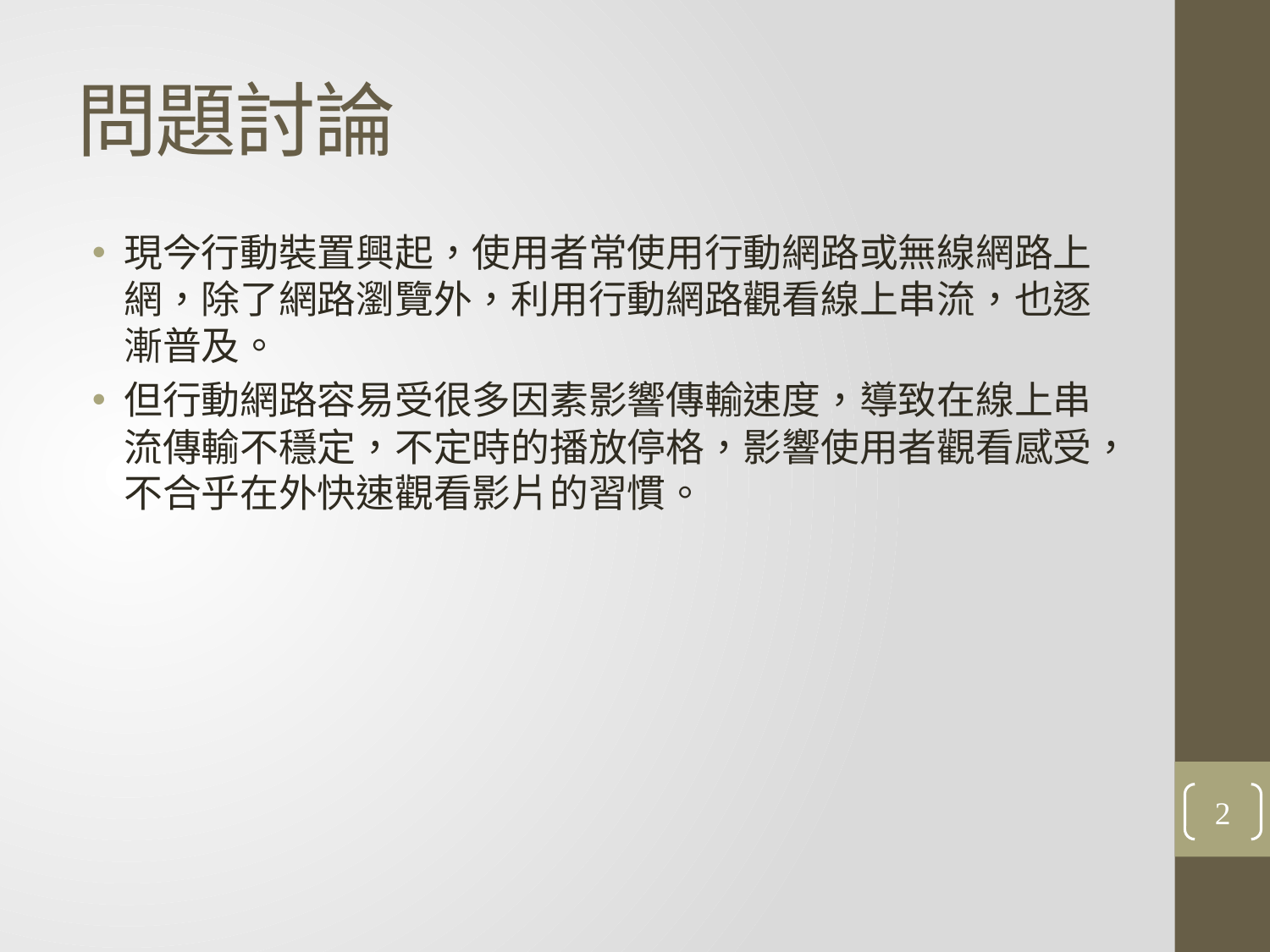

# 問題討論
現今行動裝置興起，使用者常使用行動網路或無線網路上網，除了網路瀏覽外，利用行動網路觀看線上串流，也逐漸普及。
但行動網路容易受很多因素影響傳輸速度，導致在線上串流傳輸不穩定，不定時的播放停格，影響使用者觀看感受，不合乎在外快速觀看影片的習慣。
2